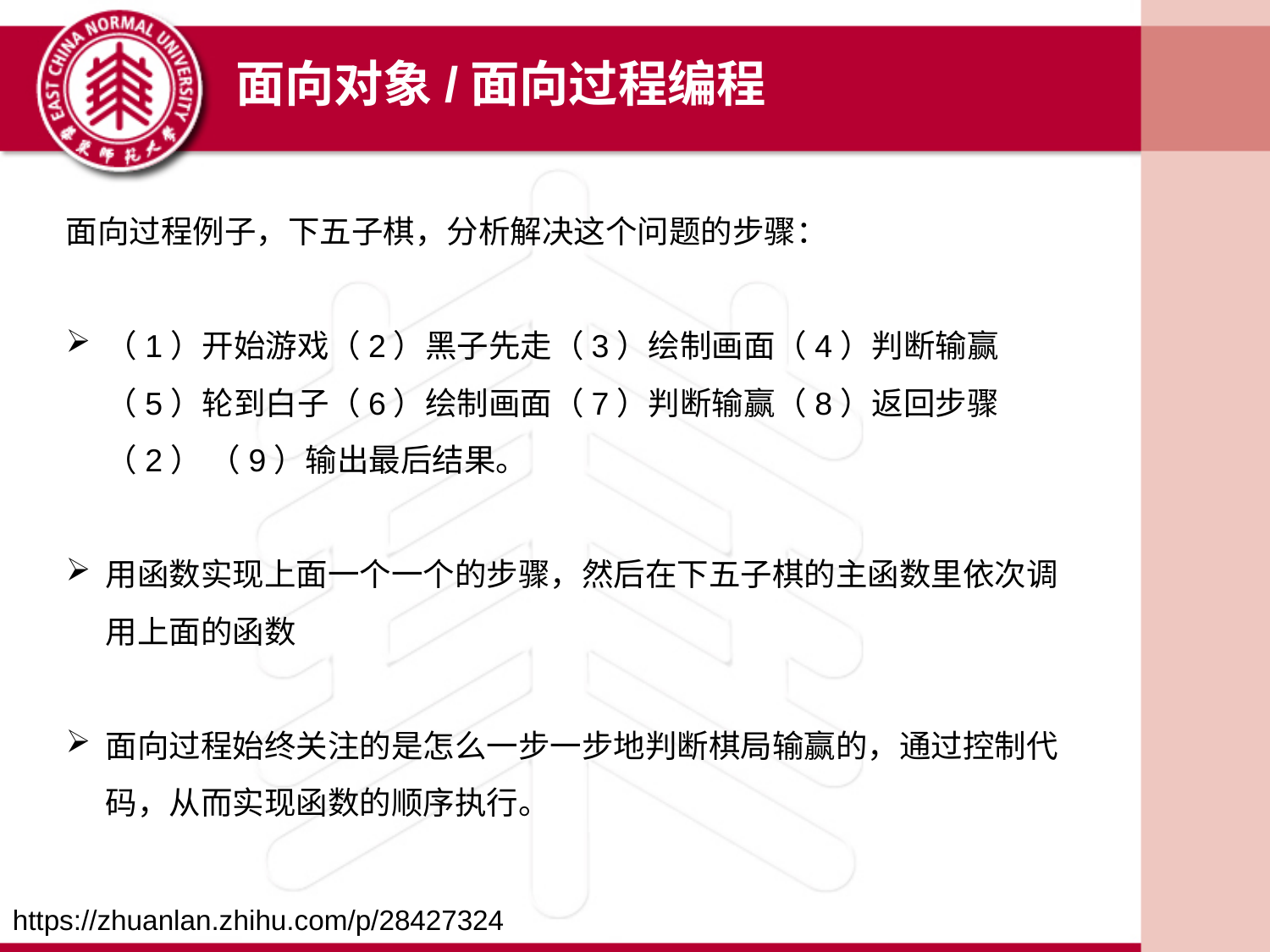

面向对象/面向过程编程
面向过程例子，下五子棋，分析解决这个问题的步骤：

（1）开始游戏（2）黑子先走（3）绘制画面（4）判断输赢（5）轮到白子（6）绘制画面（7）判断输赢（8）返回步骤（2） （9）输出最后结果。

用函数实现上面一个一个的步骤，然后在下五子棋的主函数里依次调用上面的函数

面向过程始终关注的是怎么一步一步地判断棋局输赢的，通过控制代码，从而实现函数的顺序执行。
https://zhuanlan.zhihu.com/p/28427324